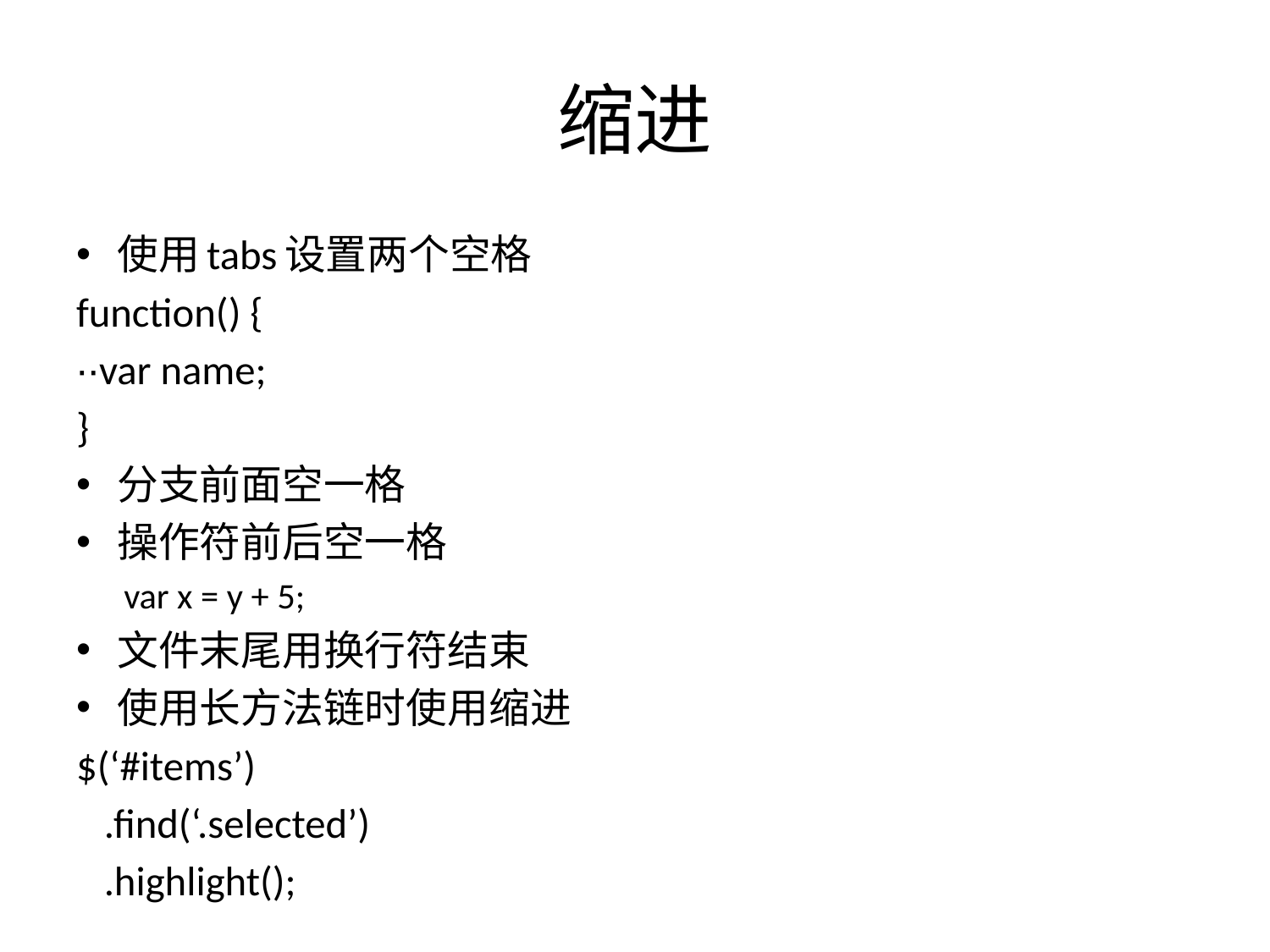

# 缩进
使用tabs设置两个空格
function() {
∙∙var name;
}
分支前面空一格
操作符前后空一格
var x = y + 5;
文件末尾用换行符结束
使用长方法链时使用缩进
$(‘#items’)
   .find(‘.selected’)
   .highlight();